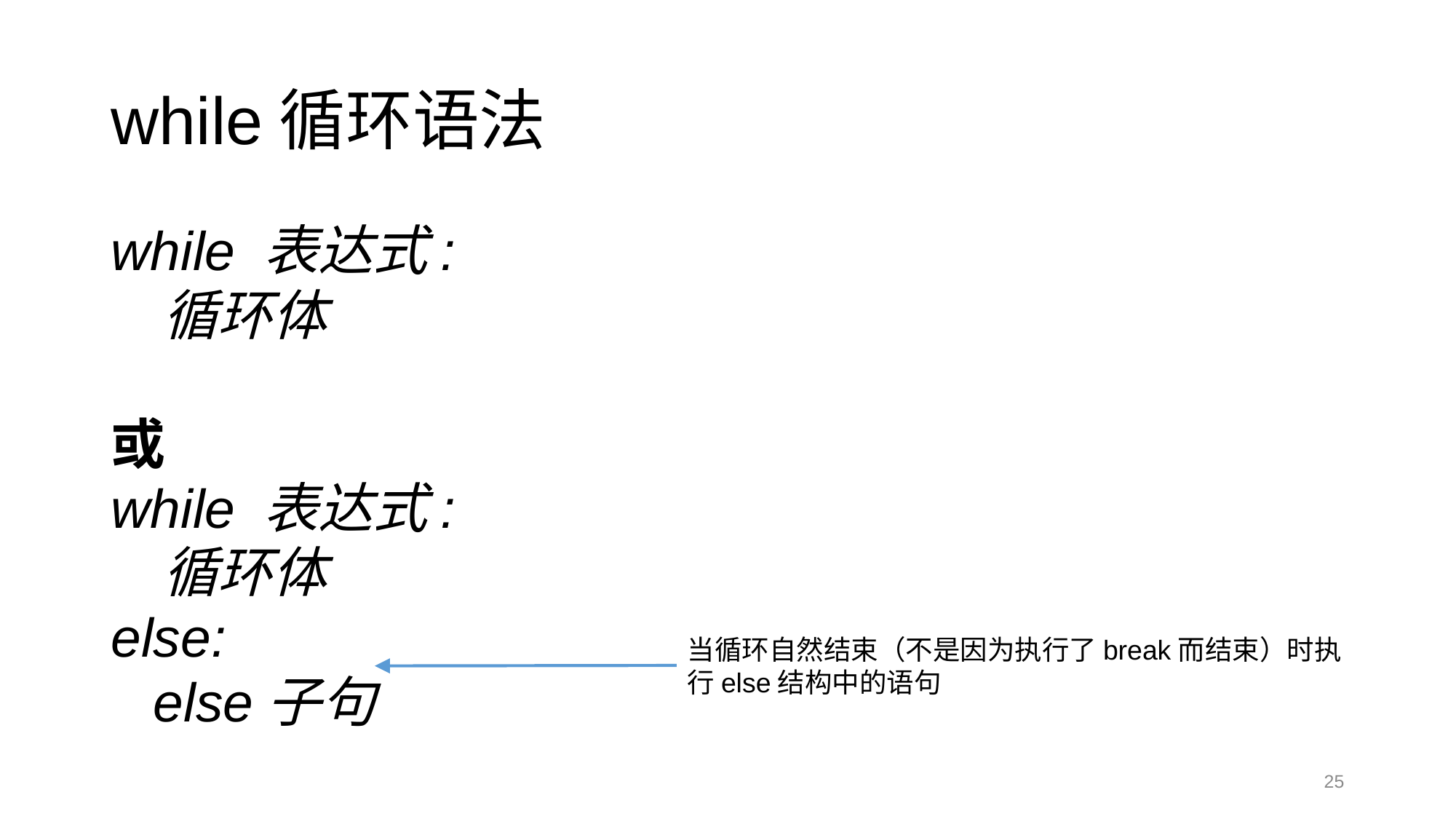

# while循环语法
while 表达式:
	 循环体

或
while 表达式:
	 循环体
else:
	 else子句
当循环自然结束（不是因为执行了break而结束）时执行else结构中的语句
25